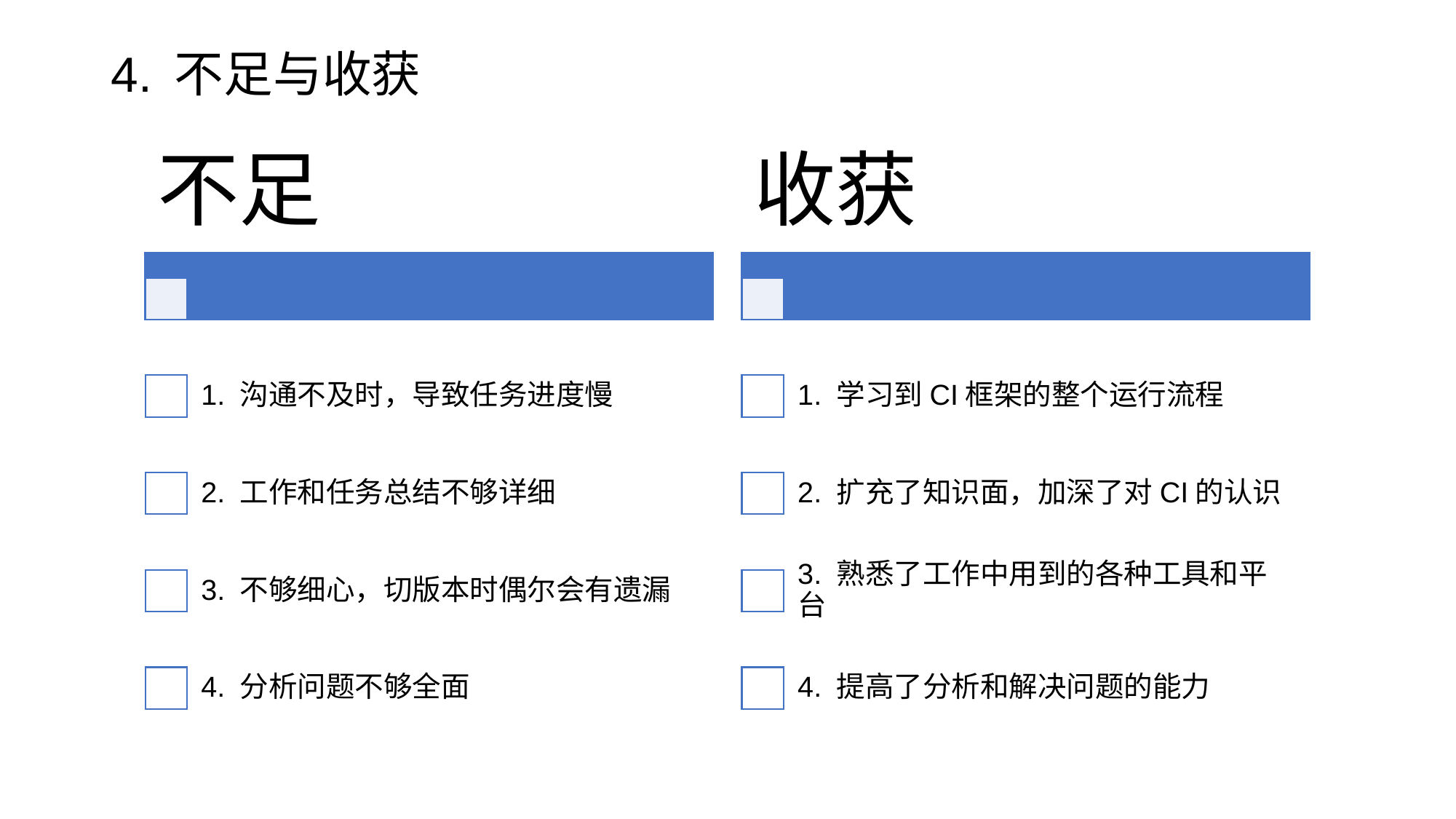

# 4. 不足与收获
不足
1. 沟通不及时，导致任务进度慢
2. 工作和任务总结不够详细
3. 不够细心，切版本时偶尔会有遗漏
4. 分析问题不够全面
收获
1. 学习到CI框架的整个运行流程
2. 扩充了知识面，加深了对CI的认识
3. 熟悉了工作中用到的各种工具和平台
4. 提高了分析和解决问题的能力